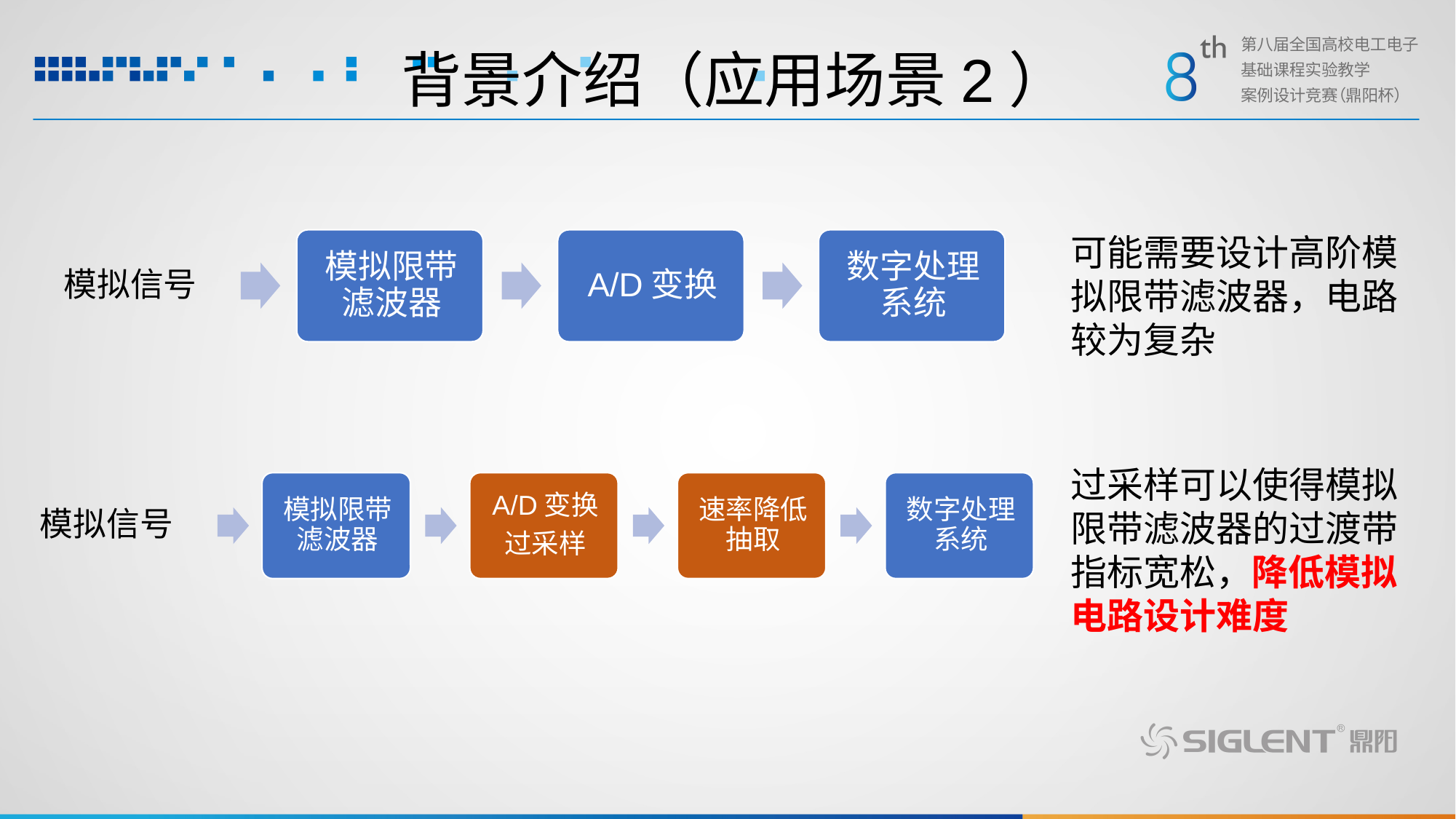

背景介绍（应用场景2）
模拟信号

模拟限带滤波器

A/D变换

数字处理系统
可能需要设计高阶模拟限带滤波器，电路较为复杂
模拟信号

模拟限带滤波器

A/D变换
过采样

速率降低抽取

数字处理系统
过采样可以使得模拟限带滤波器的过渡带指标宽松，降低模拟电路设计难度